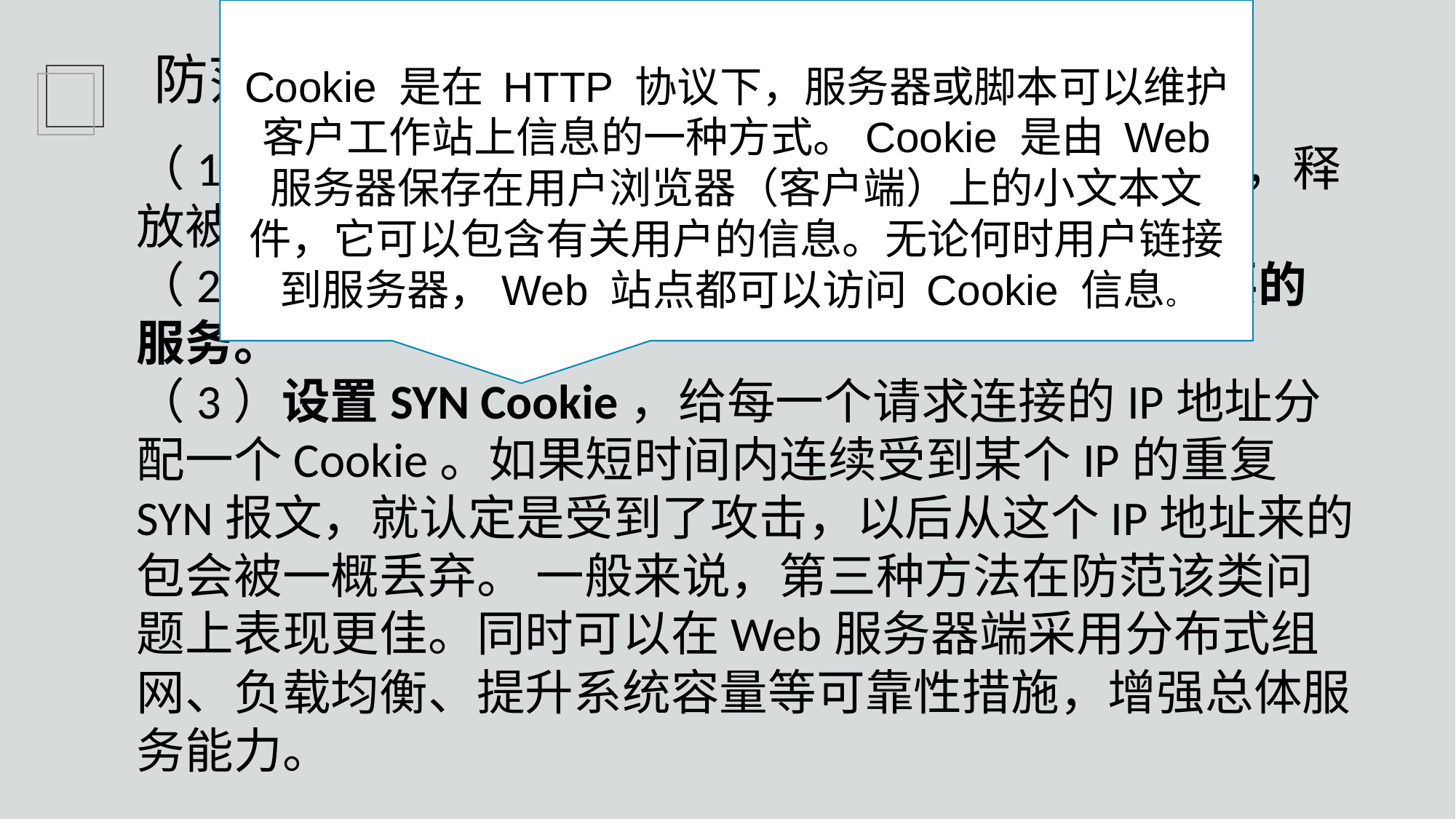

Cookie 是在 HTTP 协议下，服务器或脚本可以维护客户工作站上信息的一种方式。Cookie 是由 Web 服务器保存在用户浏览器（客户端）上的小文本文件，它可以包含有关用户的信息。无论何时用户链接到服务器，Web 站点都可以访问 Cookie 信息。
防范方法：
（1）缩短SYN Timeout时间，及时将超时请求丢弃，释放被占用CPU和内存资源。
（2）限制同时打开的SYN半连接数目，关闭不必要的服务。
（3）设置SYN Cookie，给每一个请求连接的IP地址分配一个Cookie。如果短时间内连续受到某个IP的重复SYN报文，就认定是受到了攻击，以后从这个IP地址来的包会被一概丢弃。 一般来说，第三种方法在防范该类问题上表现更佳。同时可以在Web服务器端采用分布式组网、负载均衡、提升系统容量等可靠性措施，增强总体服务能力。